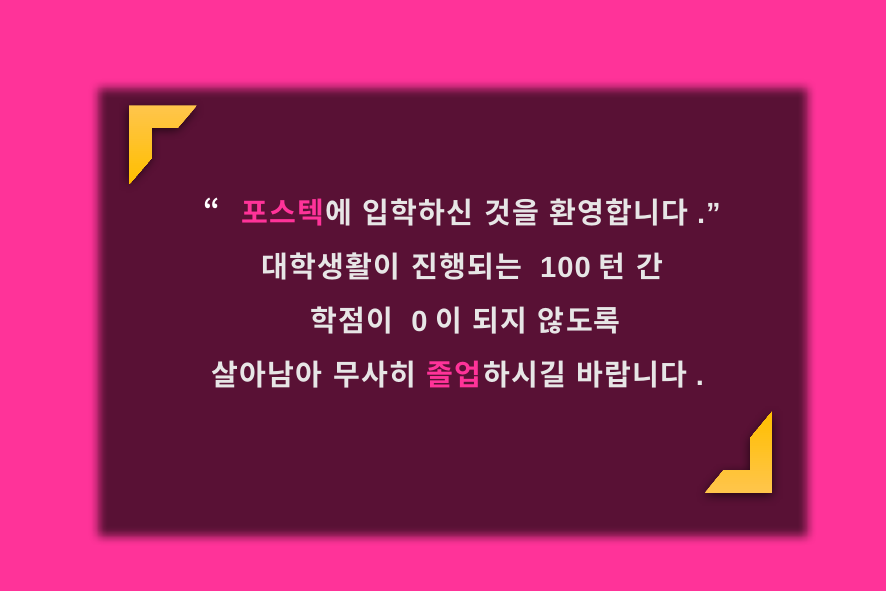

“포스텍에 입학하신 것을 환영합니다.”
대학생활이 진행되는 100턴 간
 학점이 0이 되지 않도록
살아남아 무사히 졸업하시길 바랍니다.